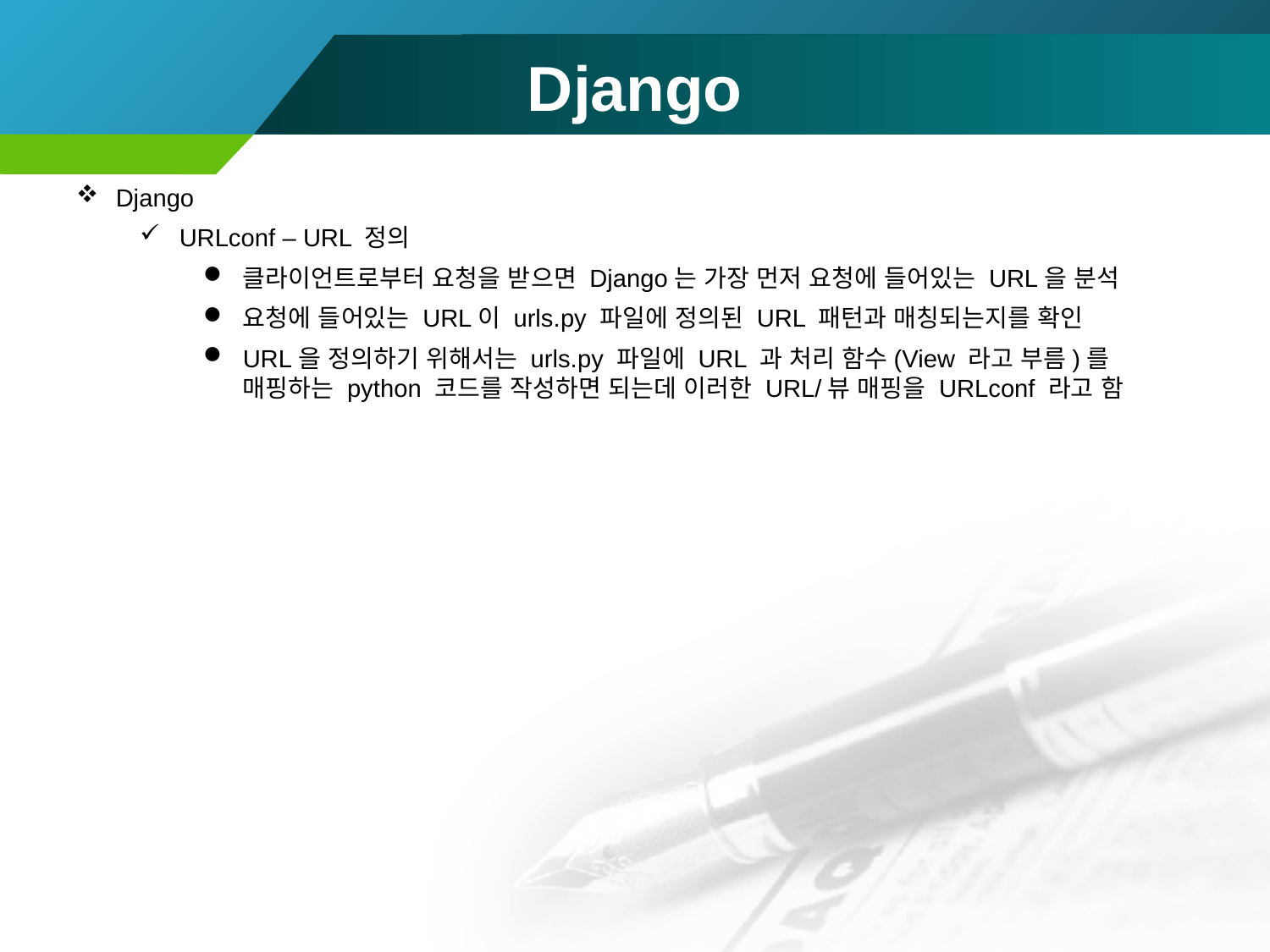

# Django
Django
URLconf – URL 정의
클라이언트로부터 요청을 받으면 Django는 가장 먼저 요청에 들어있는 URL을 분석
요청에 들어있는 URL이 urls.py 파일에 정의된 URL 패턴과 매칭되는지를 확인
URL을 정의하기 위해서는 urls.py 파일에 URL 과 처리 함수(View 라고 부름)를 매핑하는 python 코드를 작성하면 되는데 이러한 URL/뷰 매핑을 URLconf 라고 함